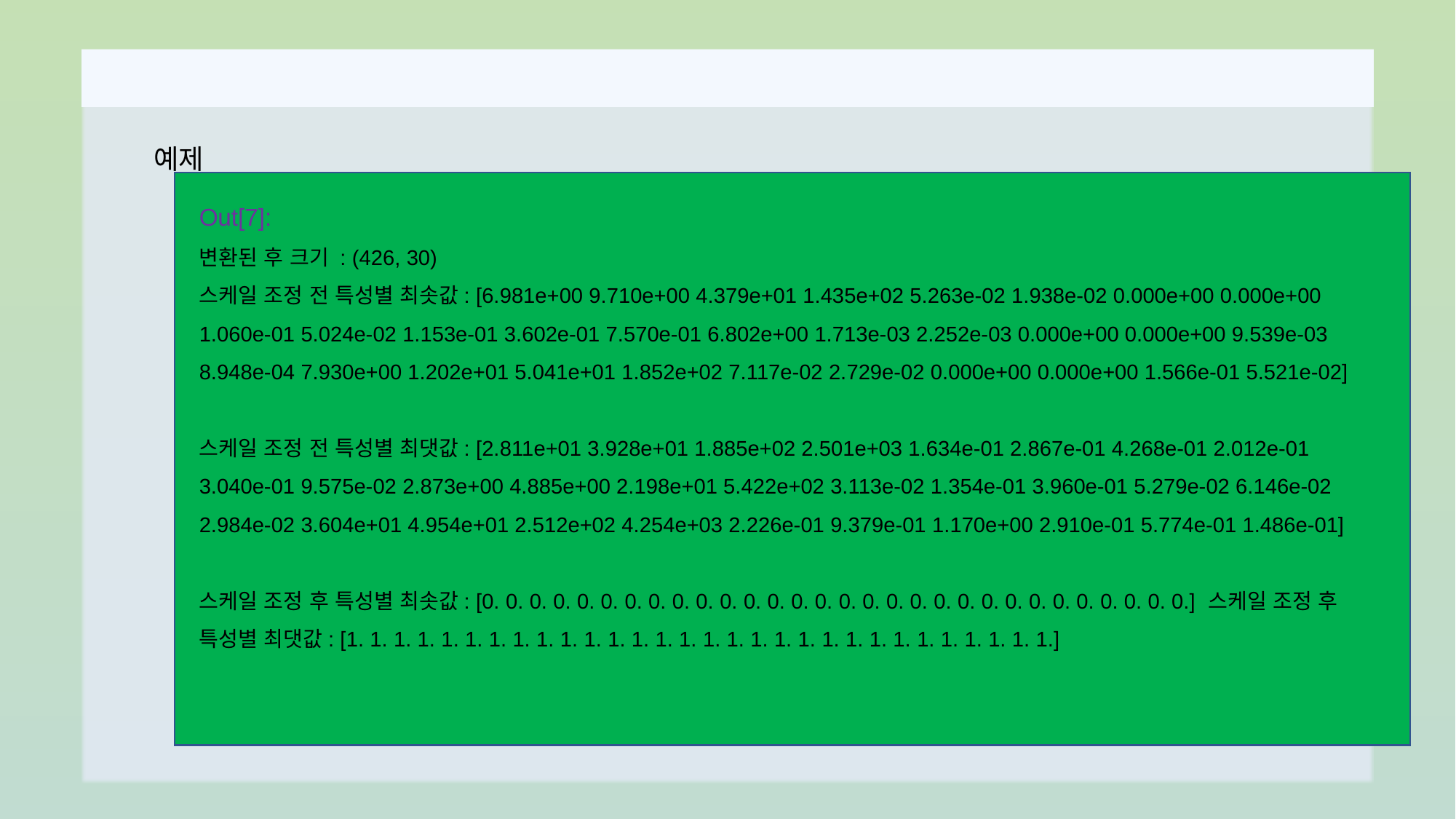

예제

Out[7]:
변환된 후 크기 : (426, 30)
스케일 조정 전 특성별 최솟값: [6.981e+00 9.710e+00 4.379e+01 1.435e+02 5.263e-02 1.938e-02 0.000e+00 0.000e+00 1.060e-01 5.024e-02 1.153e-01 3.602e-01 7.570e-01 6.802e+00 1.713e-03 2.252e-03 0.000e+00 0.000e+00 9.539e-03 8.948e-04 7.930e+00 1.202e+01 5.041e+01 1.852e+02 7.117e-02 2.729e-02 0.000e+00 0.000e+00 1.566e-01 5.521e-02]

스케일 조정 전 특성별 최댓값: [2.811e+01 3.928e+01 1.885e+02 2.501e+03 1.634e-01 2.867e-01 4.268e-01 2.012e-01 3.040e-01 9.575e-02 2.873e+00 4.885e+00 2.198e+01 5.422e+02 3.113e-02 1.354e-01 3.960e-01 5.279e-02 6.146e-02 2.984e-02 3.604e+01 4.954e+01 2.512e+02 4.254e+03 2.226e-01 9.379e-01 1.170e+00 2.910e-01 5.774e-01 1.486e-01]

스케일 조정 후 특성별 최솟값: [0. 0. 0. 0. 0. 0. 0. 0. 0. 0. 0. 0. 0. 0. 0. 0. 0. 0. 0. 0. 0. 0. 0. 0. 0. 0. 0. 0. 0. 0.] 스케일 조정 후 특성별 최댓값: [1. 1. 1. 1. 1. 1. 1. 1. 1. 1. 1. 1. 1. 1. 1. 1. 1. 1. 1. 1. 1. 1. 1. 1. 1. 1. 1. 1. 1. 1.]